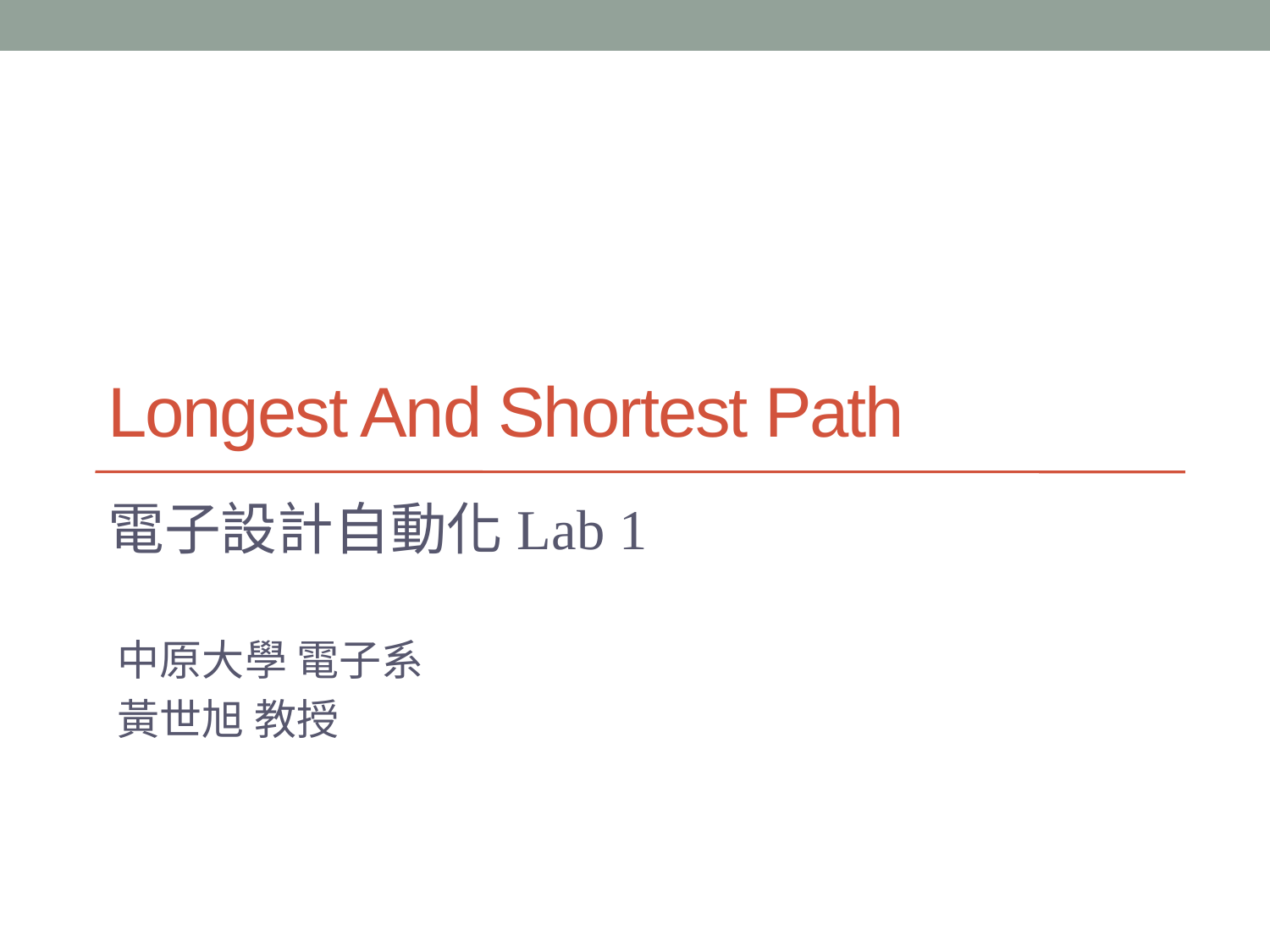

# Longest And Shortest Path
電子設計自動化Lab 1
中原大學 電子系
黃世旭 教授